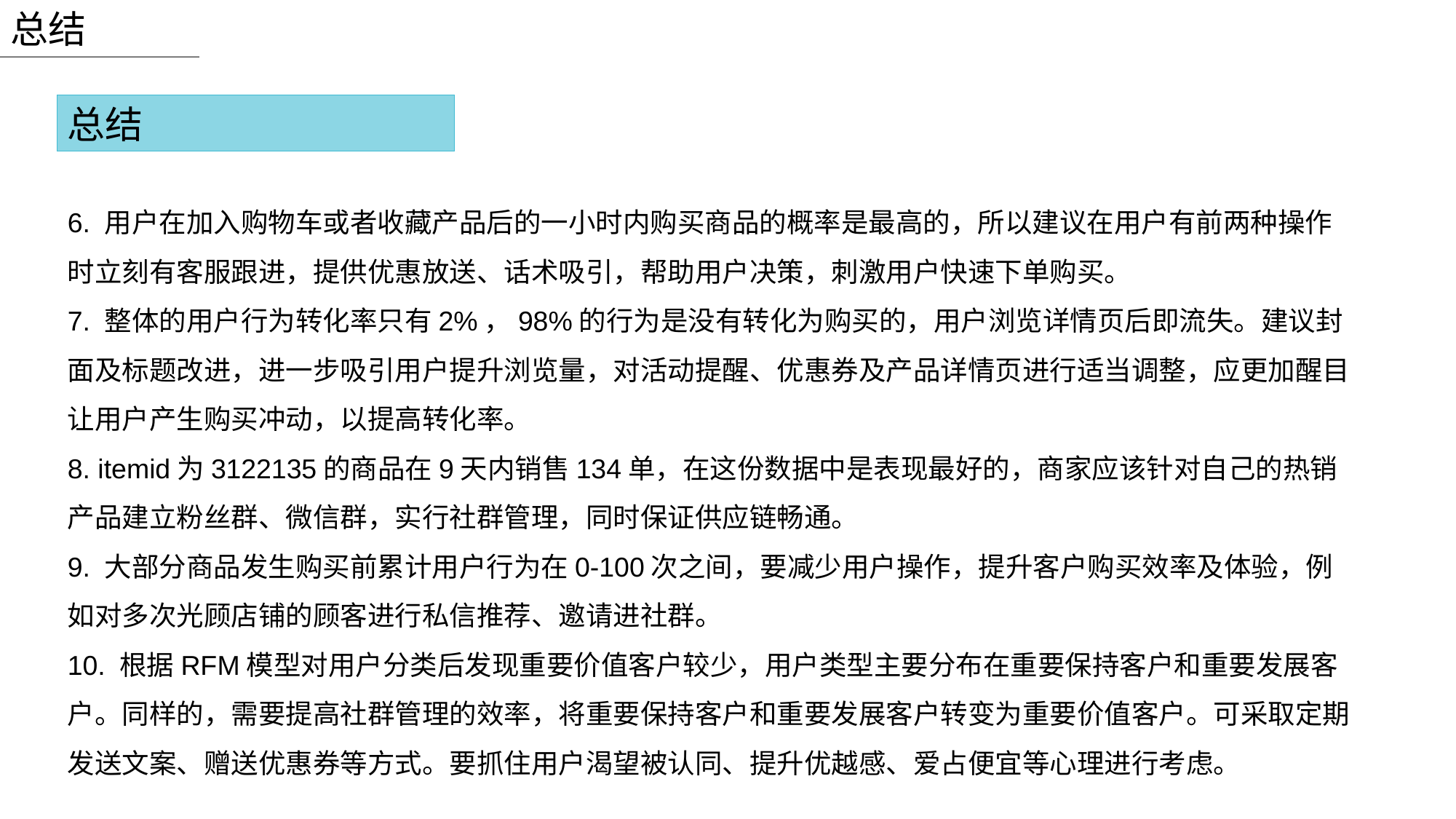

总结
总结
6. 用户在加入购物车或者收藏产品后的一小时内购买商品的概率是最高的，所以建议在用户有前两种操作时立刻有客服跟进，提供优惠放送、话术吸引，帮助用户决策，刺激用户快速下单购买。
7. 整体的用户行为转化率只有2%，98%的行为是没有转化为购买的，用户浏览详情页后即流失。建议封面及标题改进，进一步吸引用户提升浏览量，对活动提醒、优惠券及产品详情页进行适当调整，应更加醒目让用户产生购买冲动，以提高转化率。
8. itemid为3122135的商品在9天内销售134单，在这份数据中是表现最好的，商家应该针对自己的热销产品建立粉丝群、微信群，实行社群管理，同时保证供应链畅通。
9. 大部分商品发生购买前累计用户行为在0-100次之间，要减少用户操作，提升客户购买效率及体验，例如对多次光顾店铺的顾客进行私信推荐、邀请进社群。
10. 根据RFM模型对用户分类后发现重要价值客户较少，用户类型主要分布在重要保持客户和重要发展客户。同样的，需要提高社群管理的效率，将重要保持客户和重要发展客户转变为重要价值客户。可采取定期发送文案、赠送优惠券等方式。要抓住用户渴望被认同、提升优越感、爱占便宜等心理进行考虑。